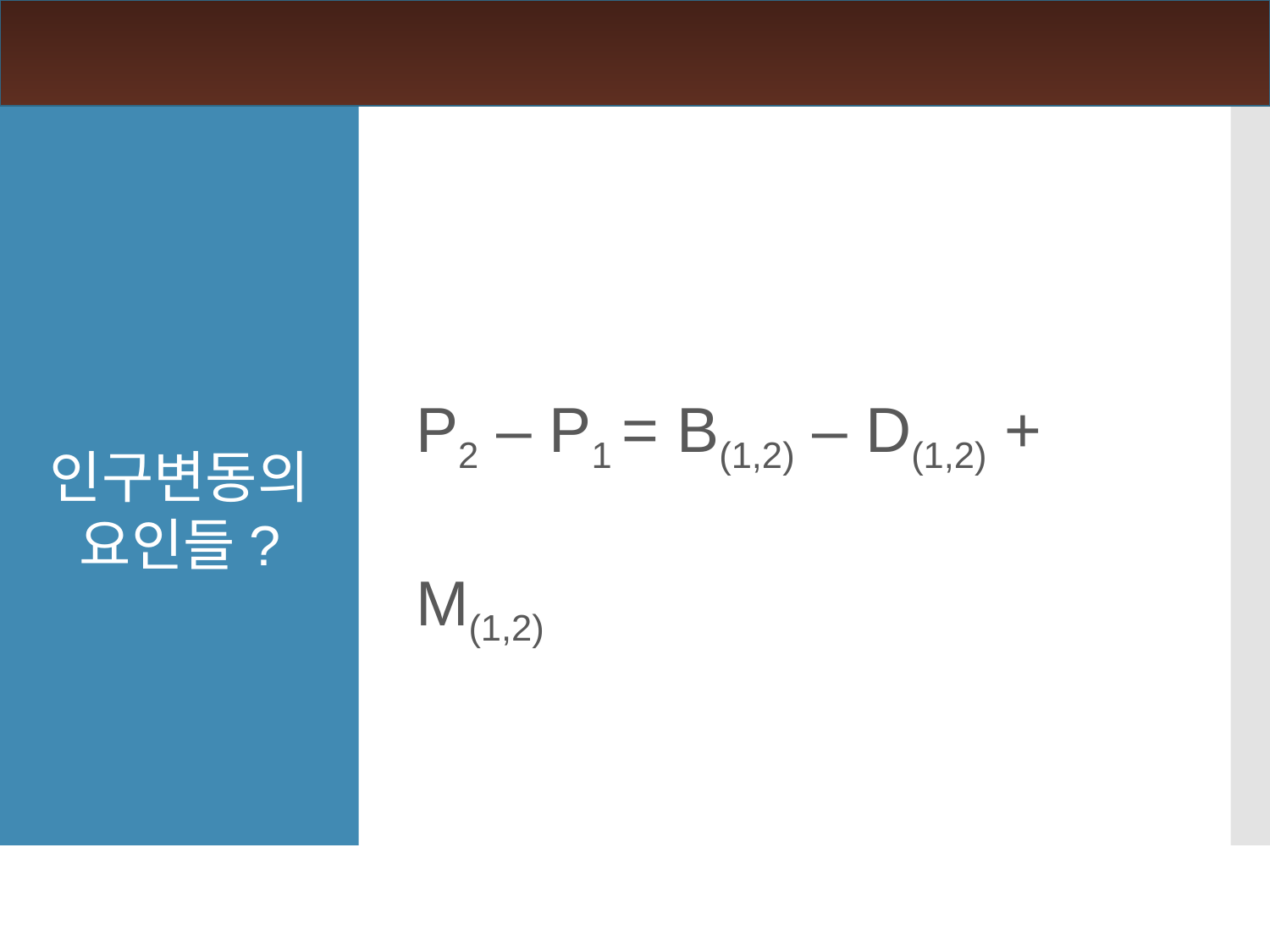

P2 – P1 = B(1,2) – D(1,2) + M(1,2)
인구변동의
요인들?